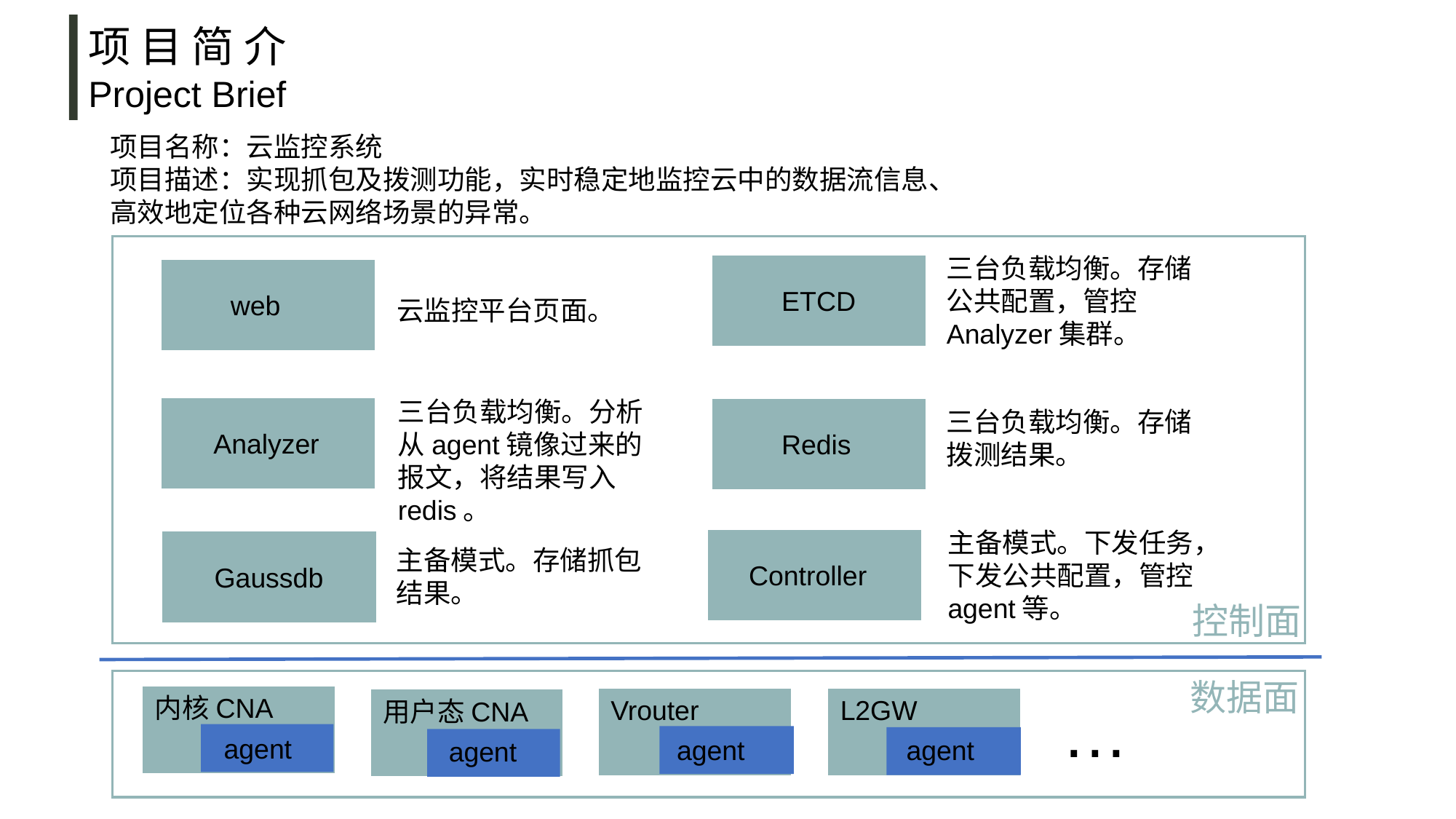

项 目 简 介
Project Brief
项目名称：云监控系统
项目描述：实现抓包及拨测功能，实时稳定地监控云中的数据流信息、
高效地定位各种云网络场景的异常。

三台负载均衡。存储公共配置，管控Analyzer集群。

ETCD

web
云监控平台页面。

三台负载均衡。分析从agent镜像过来的报文，将结果写入redis。

Analyzer

Redis
三台负载均衡。存储拨测结果。
主备模式。下发任务，下发公共配置，管控agent等。

Controller

Gaussdb
主备模式。存储抓包结果。

控制面
数据面

……
内核CNA
L2GW

Vrouter
用户态CNA

agent

agent
agent

agent